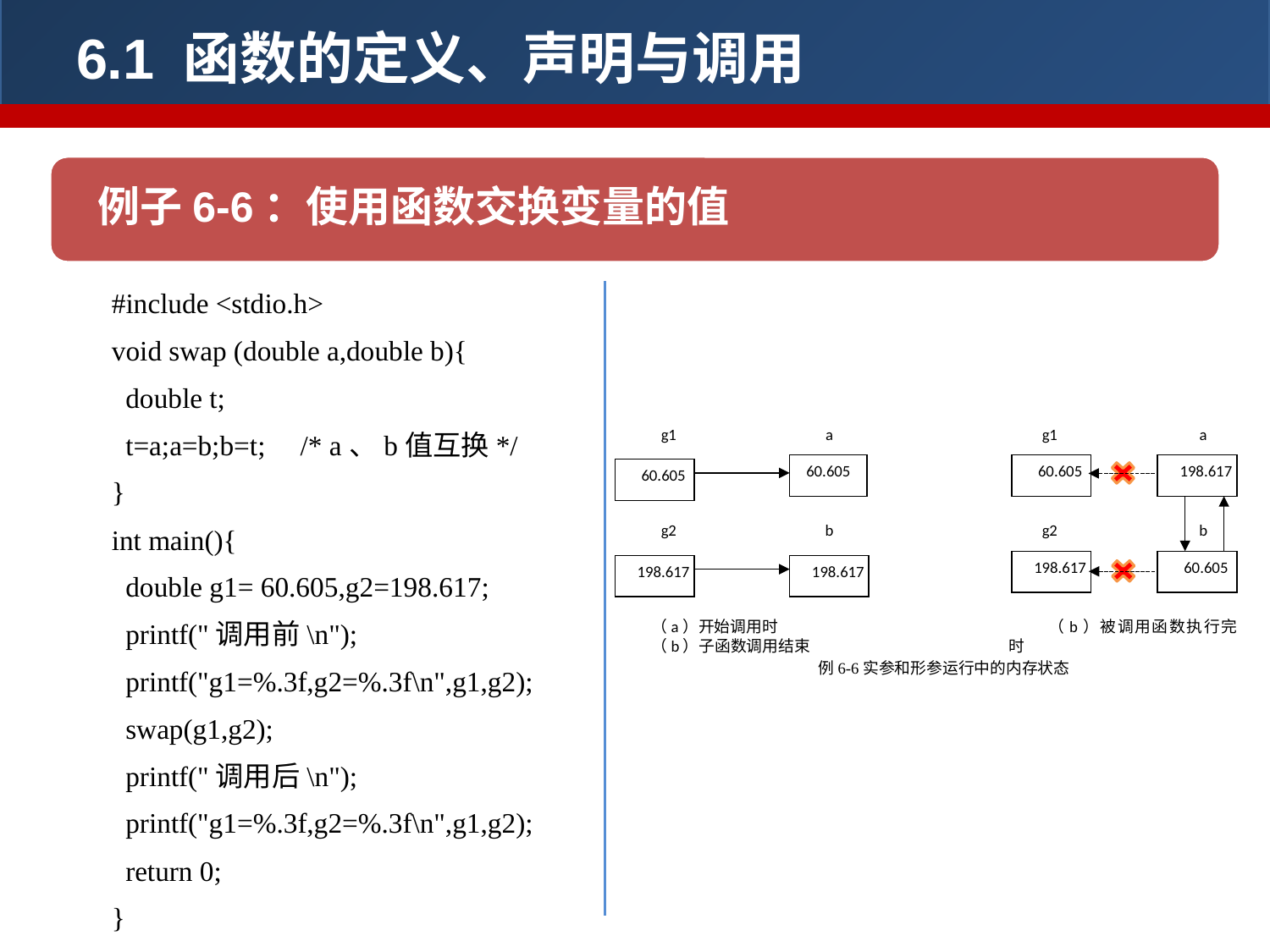

6.1 函数的定义、声明与调用

例子6-6：使用函数交换变量的值
#include <stdio.h>
void swap (double a,double b){
  double t;
  t=a;a=b;b=t;     /* a、b值互换*/
}
int main(){
  double g1= 60.605,g2=198.617;
  printf("调用前\n");
  printf("g1=%.3f,g2=%.3f\n",g1,g2);
  swap(g1,g2);
  printf("调用后\n");
  printf("g1=%.3f,g2=%.3f\n",g1,g2);
  return 0;
}

g1
a
60.605
60.605
198.617
60.605
g2

b

198.617
60.605

198.617
198.617
（a）开始调用时
（b）子函数调用结束
g1
a
b

g2

（b）被调用函数执行完时

例6‑6实参和形参运行中的内存状态